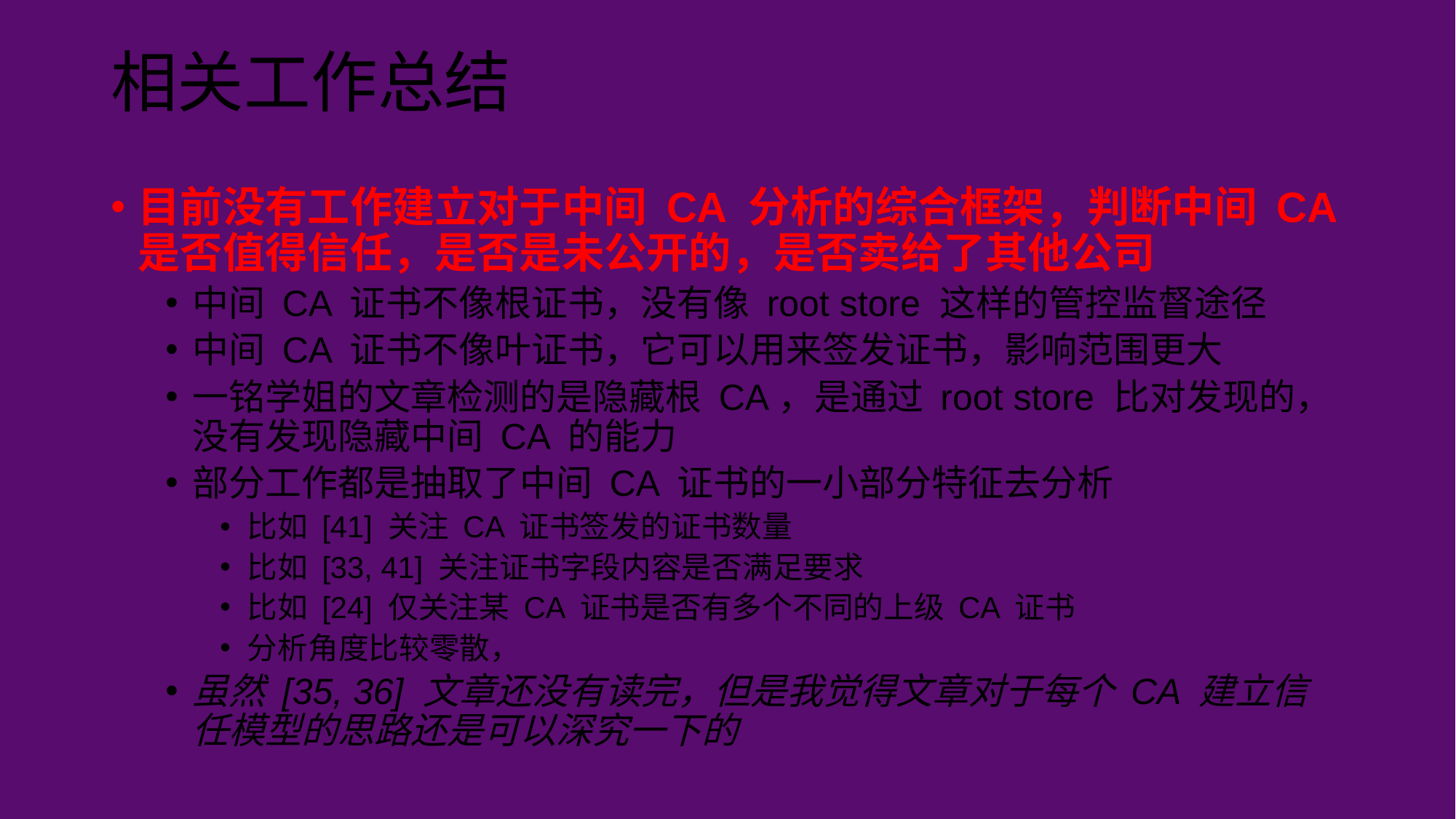

# 相关工作总结
目前没有工作建立对于中间 CA 分析的综合框架，判断中间 CA 是否值得信任，是否是未公开的，是否卖给了其他公司
中间 CA 证书不像根证书，没有像 root store 这样的管控监督途径
中间 CA 证书不像叶证书，它可以用来签发证书，影响范围更大
一铭学姐的文章检测的是隐藏根 CA，是通过 root store 比对发现的，没有发现隐藏中间 CA 的能力
部分工作都是抽取了中间 CA 证书的一小部分特征去分析
比如 [41] 关注 CA 证书签发的证书数量
比如 [33, 41] 关注证书字段内容是否满足要求
比如 [24] 仅关注某 CA 证书是否有多个不同的上级 CA 证书
分析角度比较零散，
虽然 [35, 36] 文章还没有读完，但是我觉得文章对于每个 CA 建立信任模型的思路还是可以深究一下的